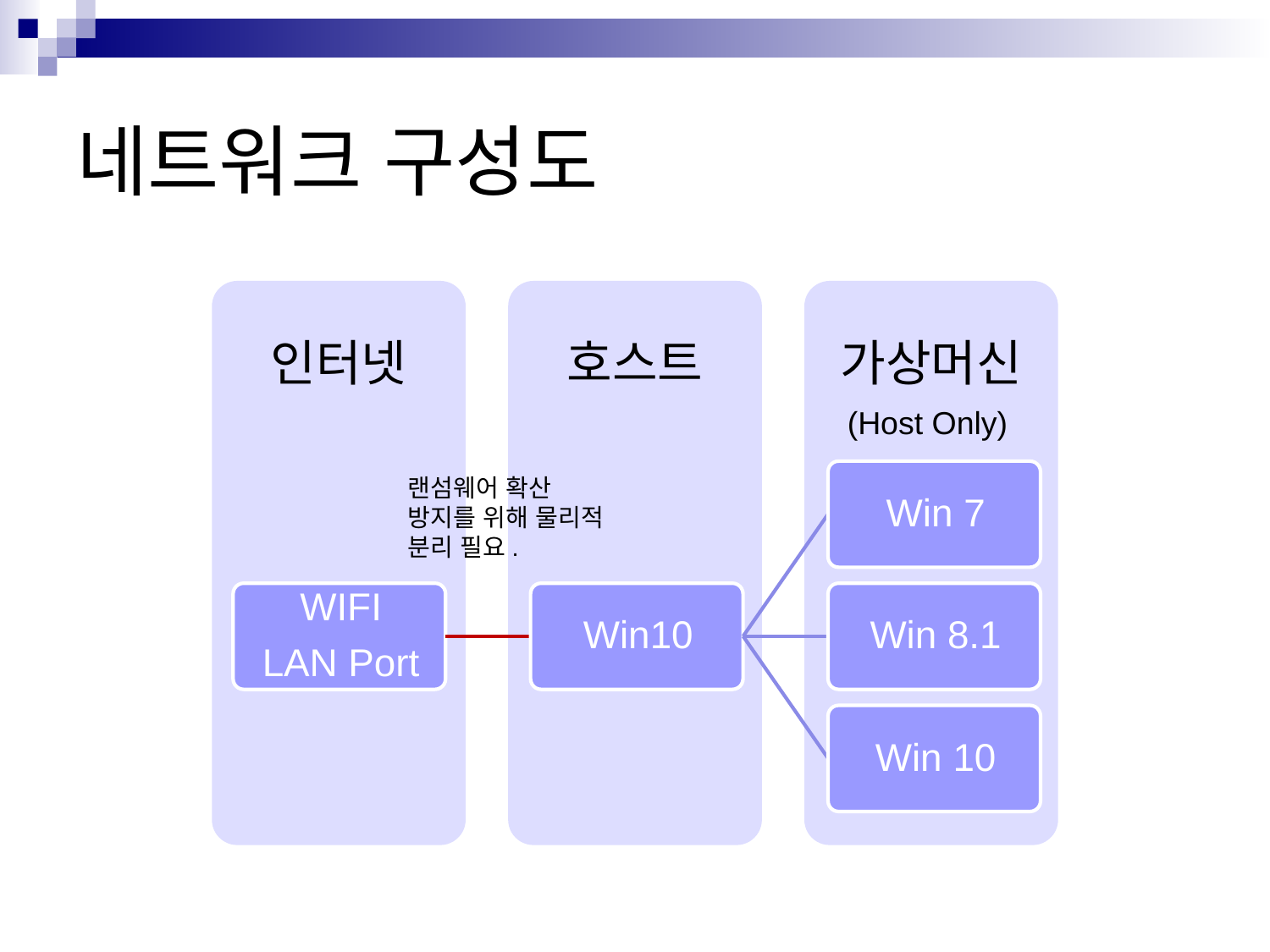

# 네트워크 구성도

가상머신
호스트
인터넷
WIFI
LAN Port

Win10

Win 7

Win 8.1

Win 10

(Host Only)
랜섬웨어 확산 방지를 위해 물리적 분리 필요.